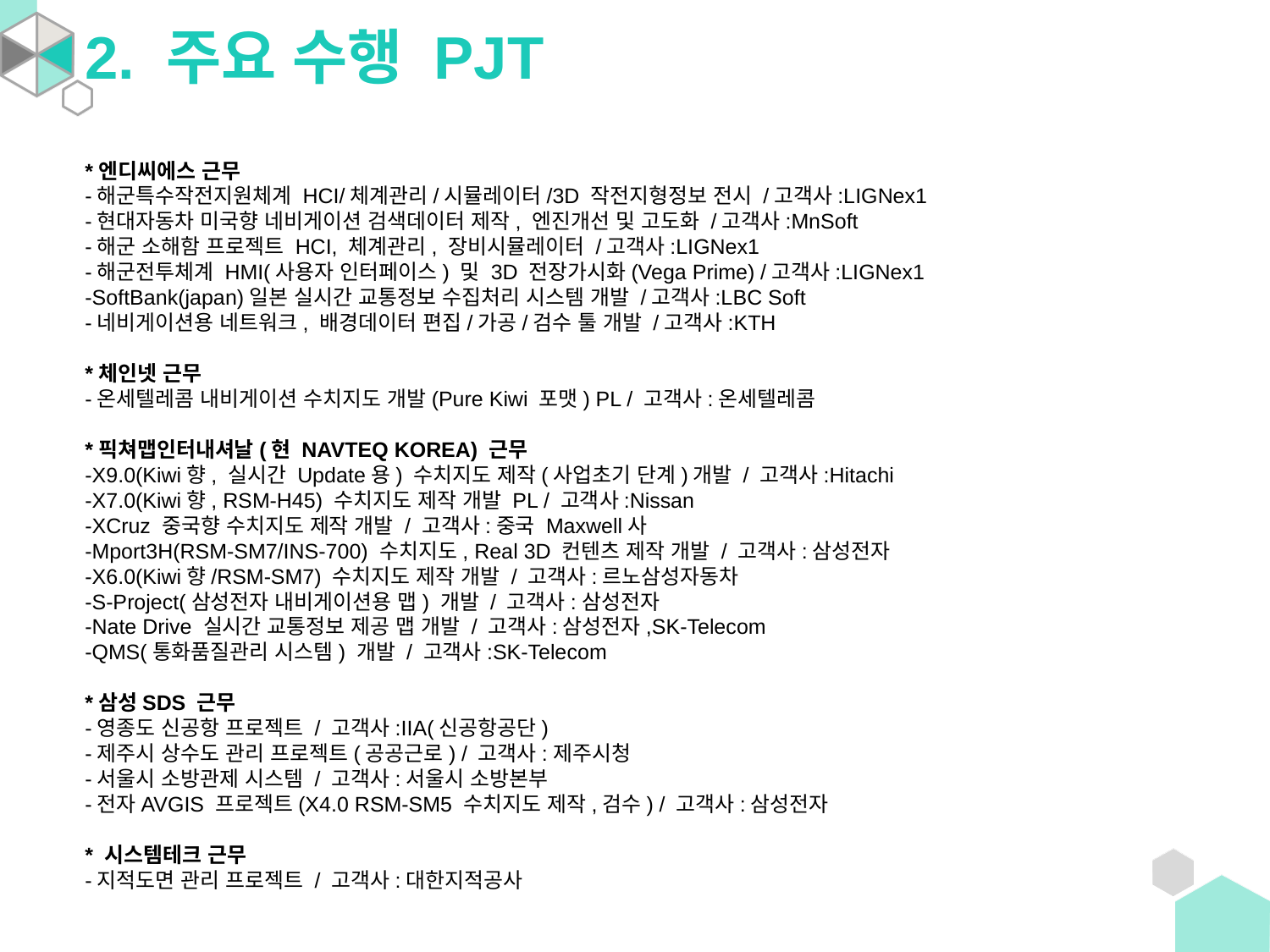

2. 주요 수행 PJT
*엔디씨에스 근무
-해군특수작전지원체계 HCI/체계관리/시뮬레이터/3D 작전지형정보 전시 /고객사:LIGNex1
-현대자동차 미국향 네비게이션 검색데이터 제작, 엔진개선 및 고도화 /고객사:MnSoft
-해군 소해함 프로젝트 HCI, 체계관리, 장비시뮬레이터 /고객사:LIGNex1
-해군전투체계 HMI(사용자 인터페이스) 및 3D 전장가시화(Vega Prime) /고객사:LIGNex1
-SoftBank(japan)일본 실시간 교통정보 수집처리 시스템 개발 /고객사:LBC Soft
-네비게이션용 네트워크, 배경데이터 편집/가공/검수 툴 개발 /고객사:KTH
*체인넷 근무
-온세텔레콤 내비게이션 수치지도 개발(Pure Kiwi 포맷) PL / 고객사:온세텔레콤
*픽쳐맵인터내셔날(현 NAVTEQ KOREA) 근무
-X9.0(Kiwi향, 실시간 Update용) 수치지도 제작(사업초기 단계)개발 / 고객사:Hitachi
-X7.0(Kiwi향, RSM-H45) 수치지도 제작 개발 PL / 고객사:Nissan
-XCruz 중국향 수치지도 제작 개발 / 고객사:중국 Maxwell사
-Mport3H(RSM-SM7/INS-700) 수치지도, Real 3D 컨텐츠 제작 개발 / 고객사:삼성전자
-X6.0(Kiwi향/RSM-SM7) 수치지도 제작 개발 / 고객사:르노삼성자동차
-S-Project(삼성전자 내비게이션용 맵) 개발 / 고객사:삼성전자
-Nate Drive 실시간 교통정보 제공 맵 개발 / 고객사:삼성전자,SK-Telecom
-QMS(통화품질관리 시스템) 개발 / 고객사:SK-Telecom
*삼성SDS 근무
-영종도 신공항 프로젝트 / 고객사:IIA(신공항공단)
-제주시 상수도 관리 프로젝트(공공근로) / 고객사:제주시청
-서울시 소방관제 시스템 / 고객사:서울시 소방본부
-전자AVGIS 프로젝트(X4.0 RSM-SM5 수치지도 제작,검수) / 고객사:삼성전자
* 시스템테크 근무
-지적도면 관리 프로젝트 / 고객사:대한지적공사